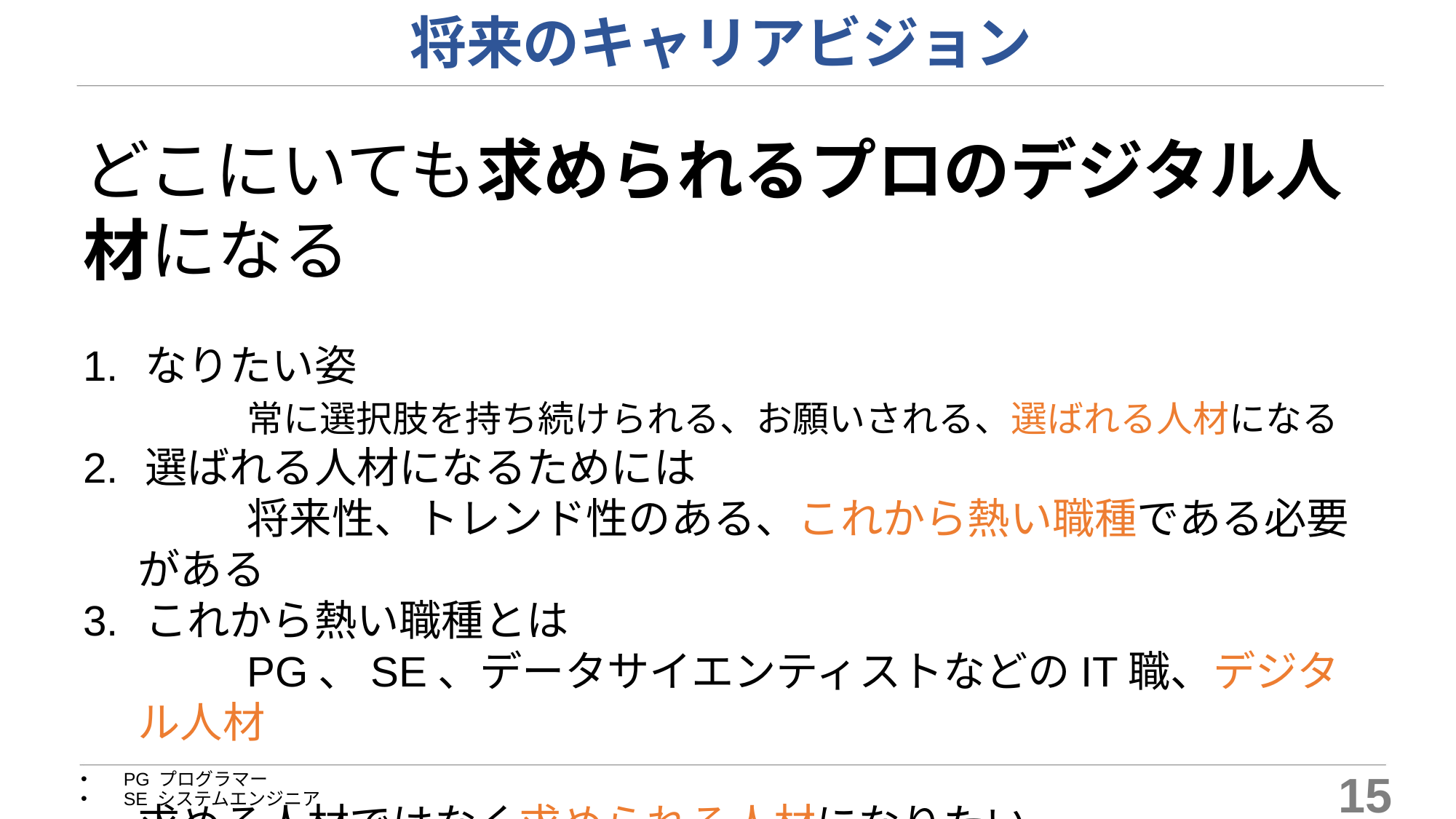

# 将来のキャリアビジョン
どこにいても求められるプロのデジタル人材になる

なりたい姿
	常に選択肢を持ち続けられる、お願いされる、選ばれる人材になる
選ばれる人材になるためには
	将来性、トレンド性のある、これから熱い職種である必要がある
これから熱い職種とは
	PG、SE、データサイエンティストなどのIT職、デジタル人材

求める人材ではなく求められる人材になりたい。
これまで楽しく学んできたプログラミングの知識を仕事にしたい。
PG プログラマー
SE システムエンジニア